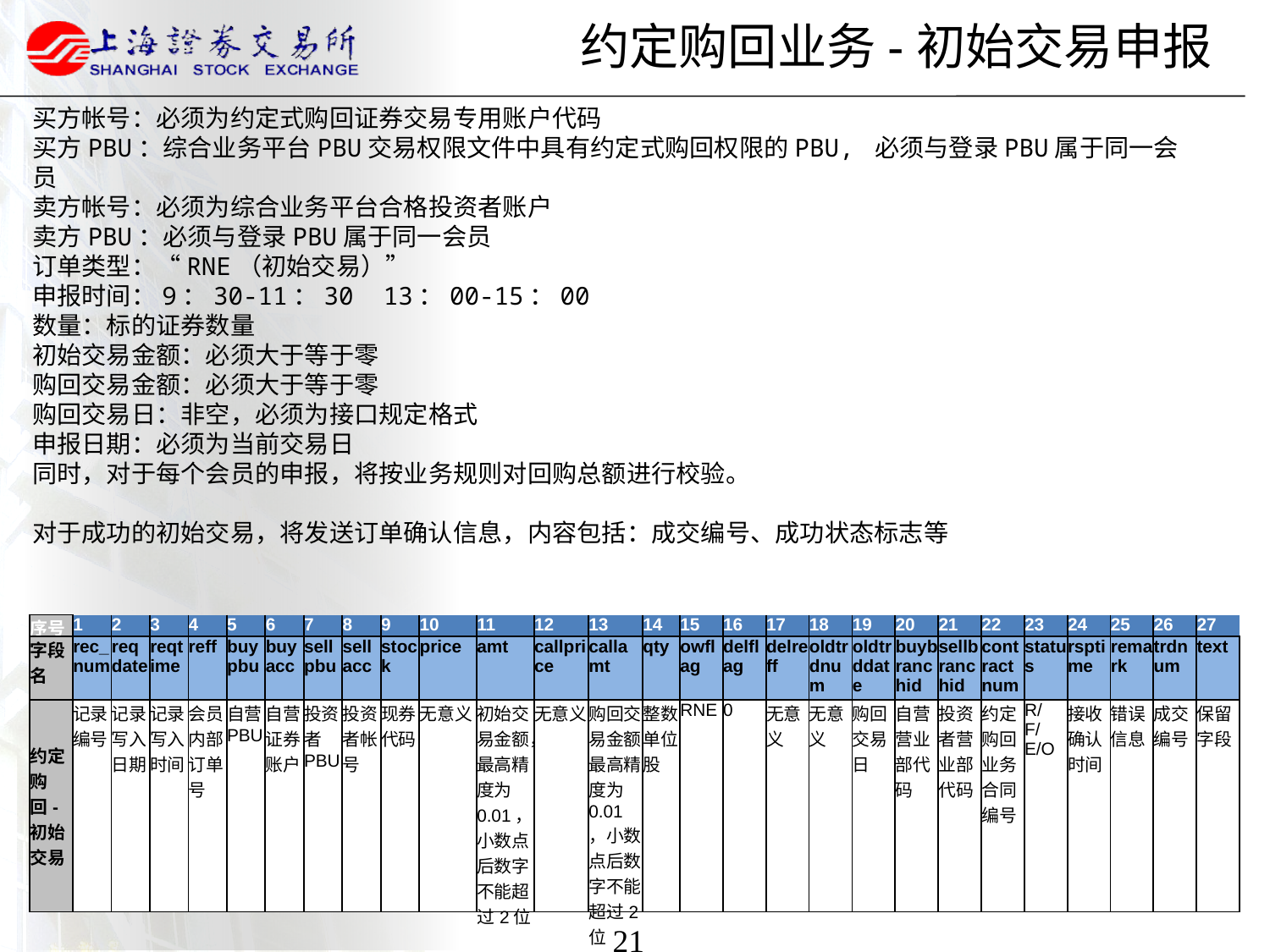

# 约定购回业务-初始交易申报
买方帐号：必须为约定式购回证券交易专用账户代码
买方PBU：综合业务平台PBU交易权限文件中具有约定式购回权限的PBU, 必须与登录PBU属于同一会员
卖方帐号：必须为综合业务平台合格投资者账户
卖方PBU：必须与登录PBU属于同一会员
订单类型：“RNE（初始交易）”
申报时间：9：30-11：30  13：00-15：00
数量：标的证券数量
初始交易金额：必须大于等于零
购回交易金额：必须大于等于零
购回交易日：非空，必须为接口规定格式
申报日期：必须为当前交易日
同时，对于每个会员的申报，将按业务规则对回购总额进行校验。

对于成功的初始交易，将发送订单确认信息，内容包括：成交编号、成功状态标志等

| 序号 | 1 | 2 | 3 | 4 | 5 | 6 | 7 | 8 | 9 | 10 | 11 | 12 | 13 | 14 | 15 | 16 | 17 | 18 | 19 | 20 | 21 | 22 | 23 | 24 | 25 | 26 | 27 |
| --- | --- | --- | --- | --- | --- | --- | --- | --- | --- | --- | --- | --- | --- | --- | --- | --- | --- | --- | --- | --- | --- | --- | --- | --- | --- | --- | --- |
| 字段名 | rec\_num | reqdate | reqtime | reff | buypbu | buyacc | sellpbu | sellacc | stock | price | amt | callprice | callamt | qty | owflag | delflag | delreff | oldtrdnum | oldtrddate | buybranchid | sellbranchid | contractnum | status | rsptime | remark | trdnum | text |
| 约定购回-初始交易 | 记录编号 | 记录写入日期 | 记录写入时间 | 会员内部订单号 | 自营PBU | 自营证券账户 | 投资者PBU | 投资者帐号 | 现券代码 | 无意义 | 初始交易金额，最高精度为0.01，小数点后数字不能超过2位 | 无意义 | 购回交易金额，最高精度为0.01，小数点后数字不能超过2位 | 整数，单位股 | RNE | 0 | 无意义 | 无意义 | 购回交易日 | 自营营业部代码 | 投资者营业部代码 | 约定购回业务合同编号 | R/F/E/O | 接收确认时间 | 错误信息 | 成交编号 | 保留字段 |
21